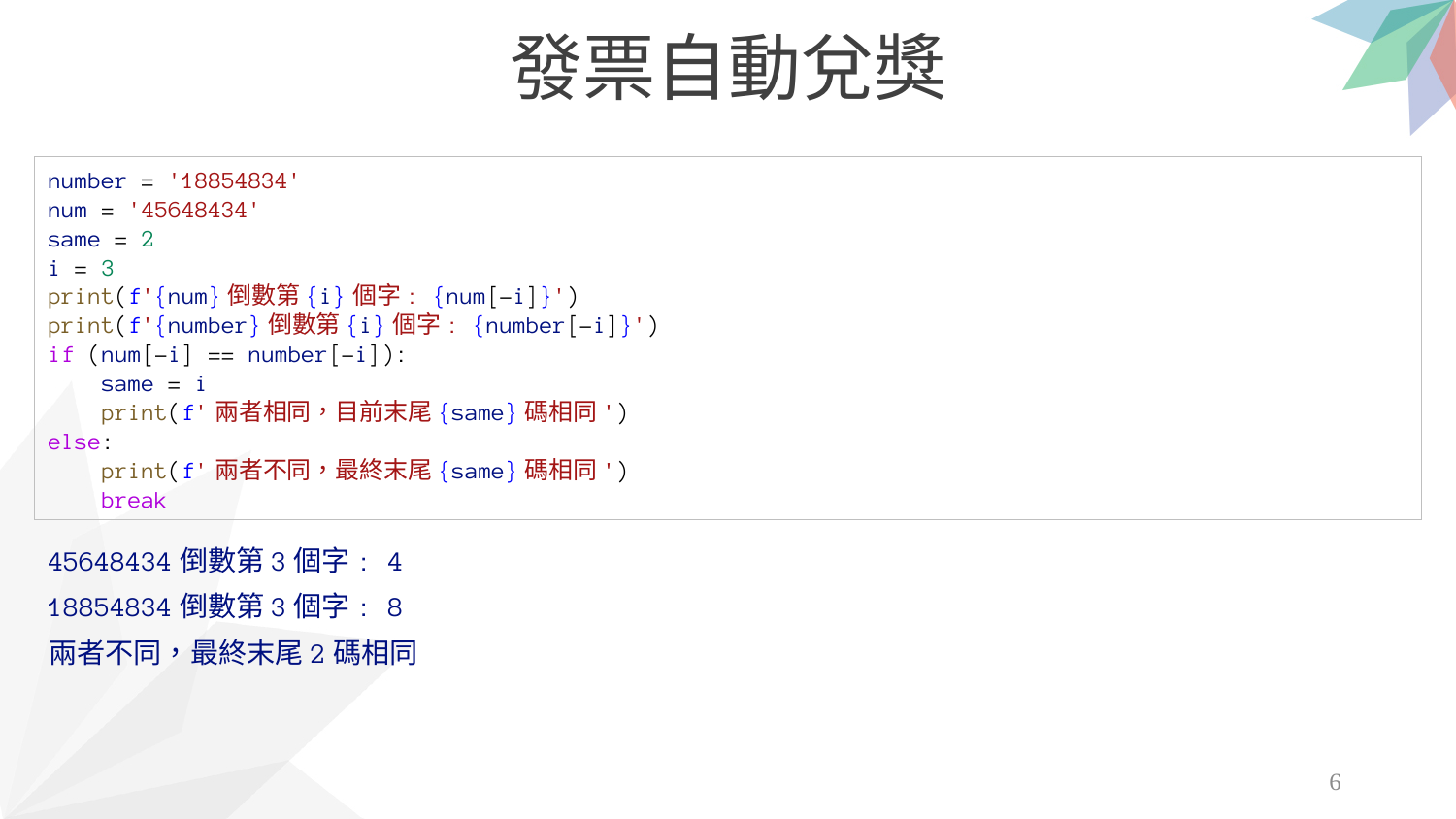

發票自動兌獎
number = '18854834'
num = '45648434'
same = 2
i = 3
print(f'{num}倒數第{i}個字: {num[-i]}')
print(f'{number}倒數第{i}個字: {number[-i]}')
if (num[-i] == number[-i]):
    same = i
    print(f'兩者相同，目前末尾{same}碼相同')
else:
    print(f'兩者不同，最終末尾{same}碼相同')
    break
45648434倒數第3個字: 4
18854834倒數第3個字: 8
兩者不同，最終末尾2碼相同